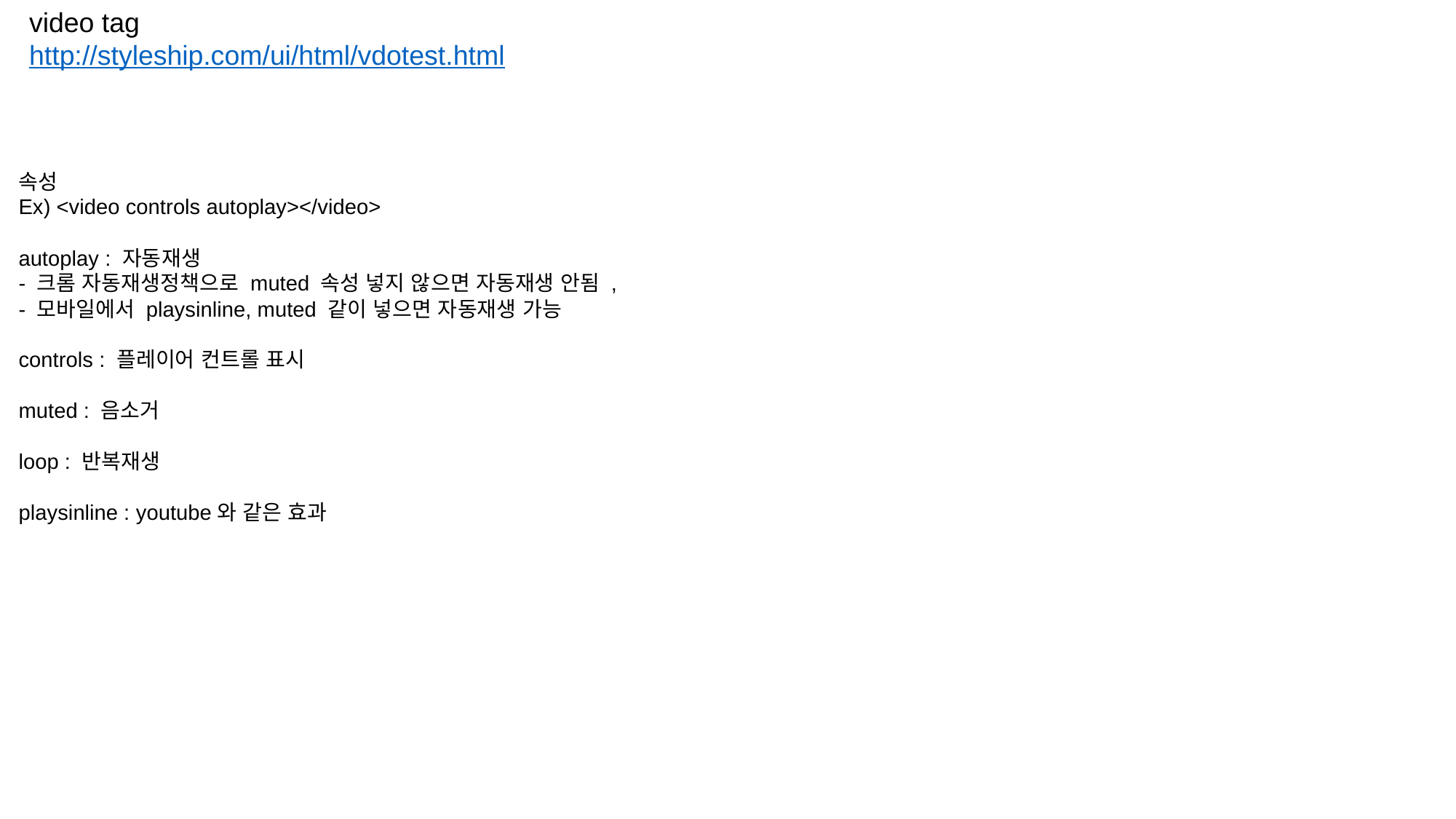

video tag
http://styleship.com/ui/html/vdotest.html
속성
Ex) <video controls autoplay></video>
autoplay : 자동재생
- 크롬 자동재생정책으로 muted 속성 넣지 않으면 자동재생 안됨 ,
- 모바일에서 playsinline, muted 같이 넣으면 자동재생 가능

controls : 플레이어 컨트롤 표시

muted : 음소거

loop : 반복재생

playsinline : youtube와 같은 효과